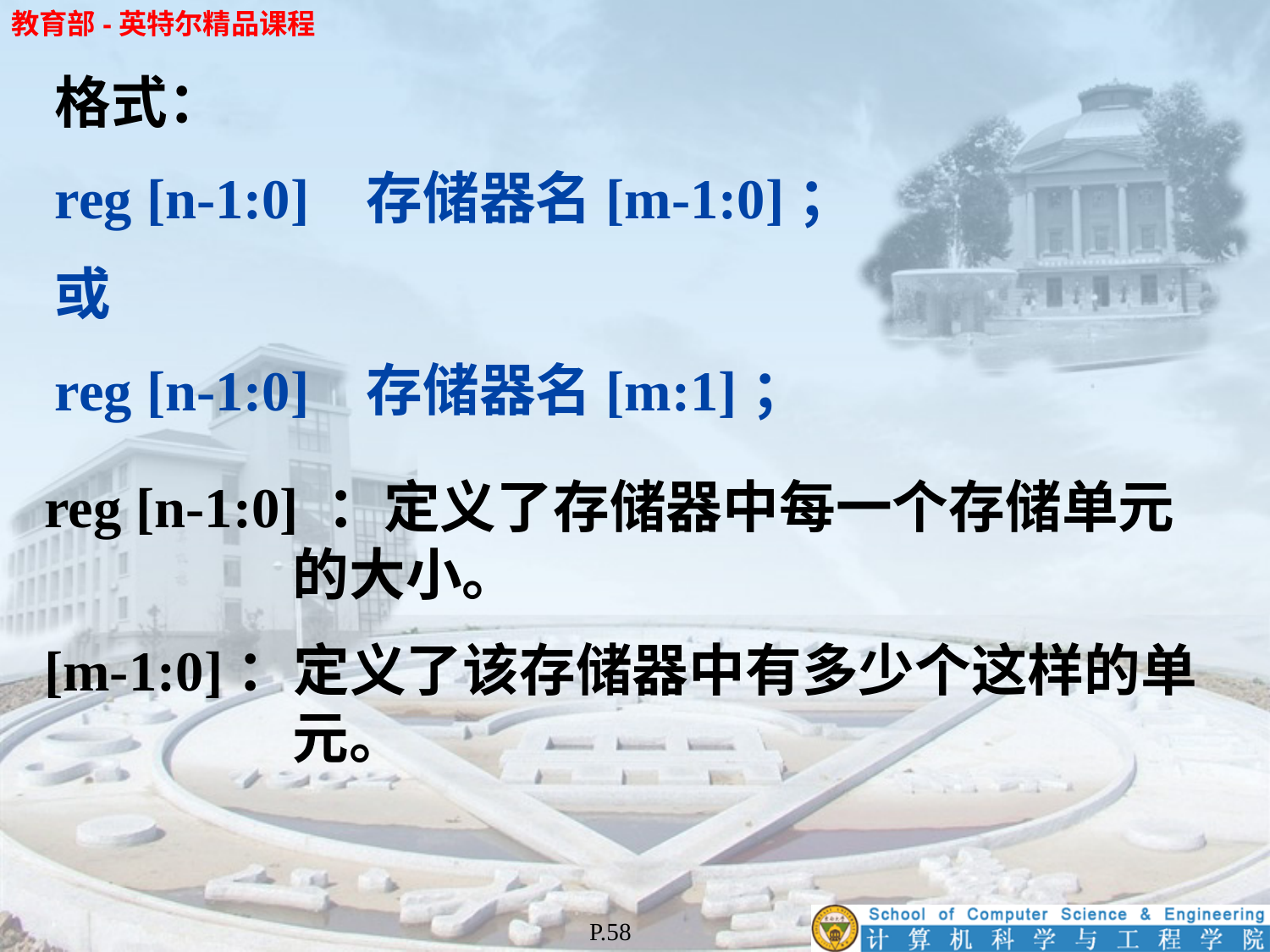

格式：
reg [n-1:0]   存储器名[m-1:0]；
或
reg [n-1:0]   存储器名[m:1]；
reg [n-1:0] ：定义了存储器中每一个存储单元的大小。
[m-1:0]：定义了该存储器中有多少个这样的单元。
P.58